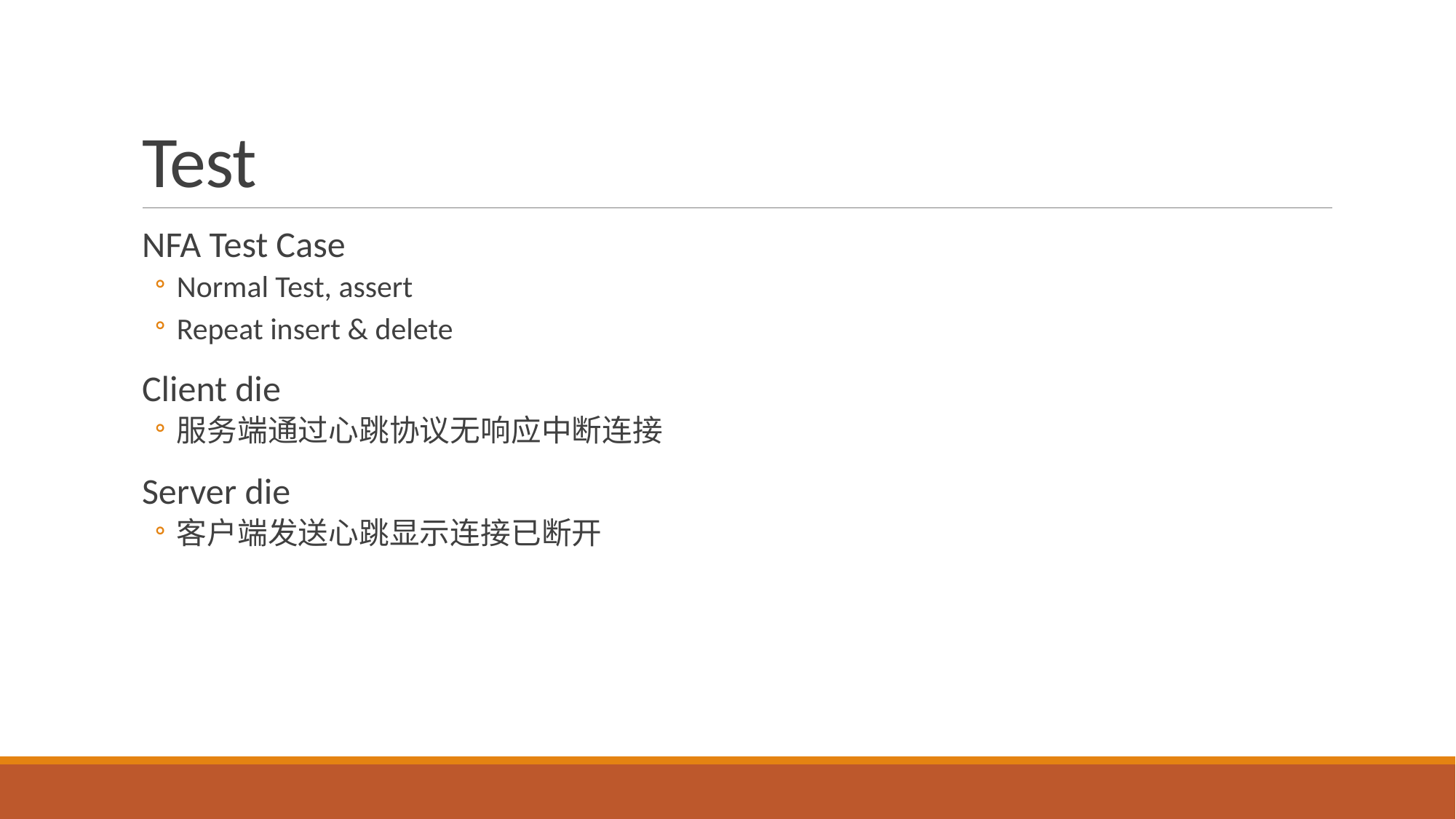

# Test
NFA Test Case
Normal Test, assert
Repeat insert & delete
Client die
服务端通过心跳协议无响应中断连接
Server die
客户端发送心跳显示连接已断开